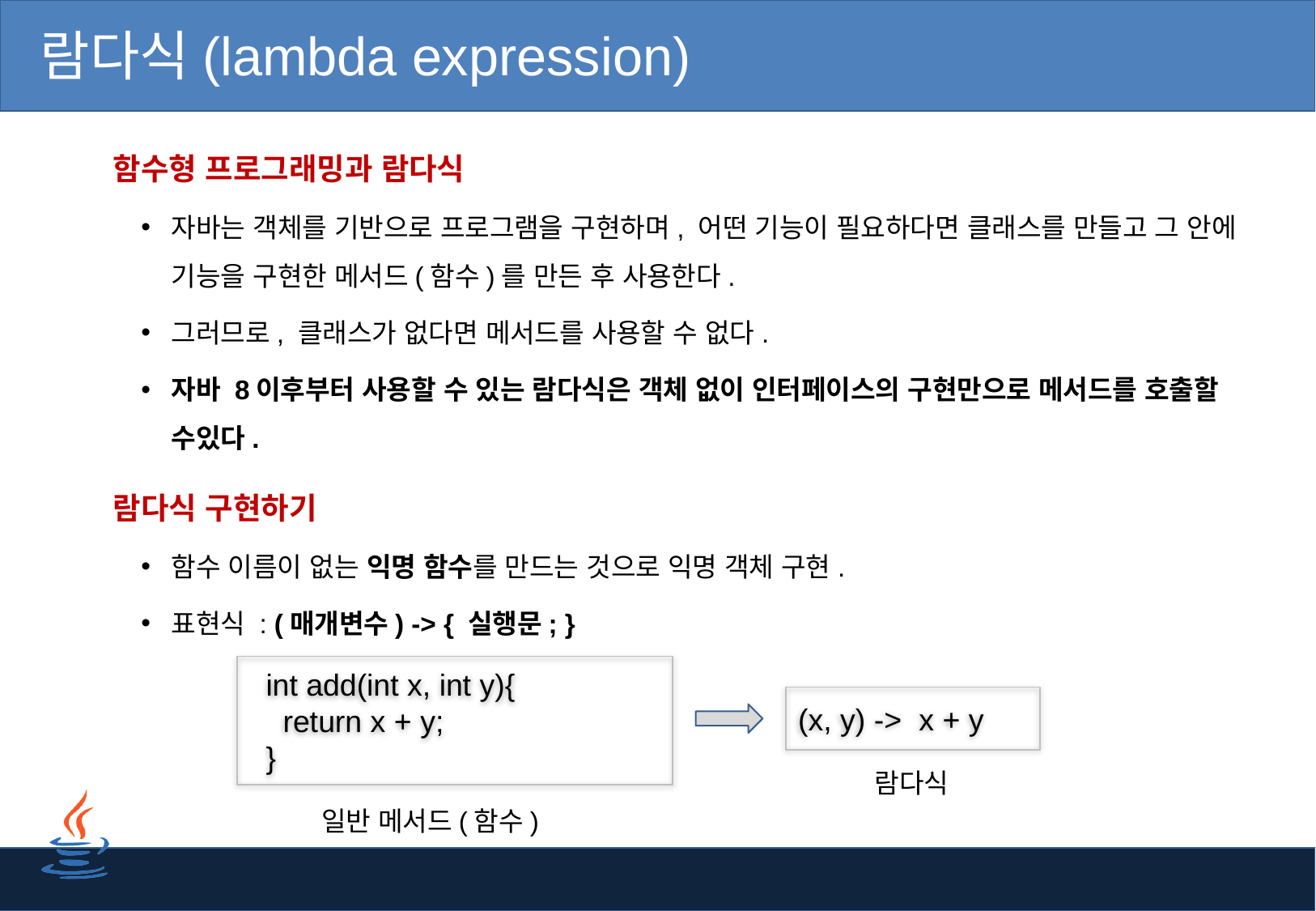

# 람다식(lambda expression)
   함수형 프로그래밍과 람다식
자바는 객체를 기반으로 프로그램을 구현하며, 어떤 기능이 필요하다면 클래스를 만들고 그 안에 기능을 구현한 메서드(함수)를 만든 후 사용한다.
그러므로, 클래스가 없다면 메서드를 사용할 수 없다.
자바 8이후부터 사용할 수 있는 람다식은 객체 없이 인터페이스의 구현만으로 메서드를 호출할 수있다.
   람다식 구현하기
함수 이름이 없는 익명 함수를 만드는 것으로 익명 객체 구현.
표현식 : (매개변수) -> { 실행문; }
  int add(int x, int y){
    return x + y;
  }
(x, y) ->  x + y

람다식
일반 메서드(함수)
2